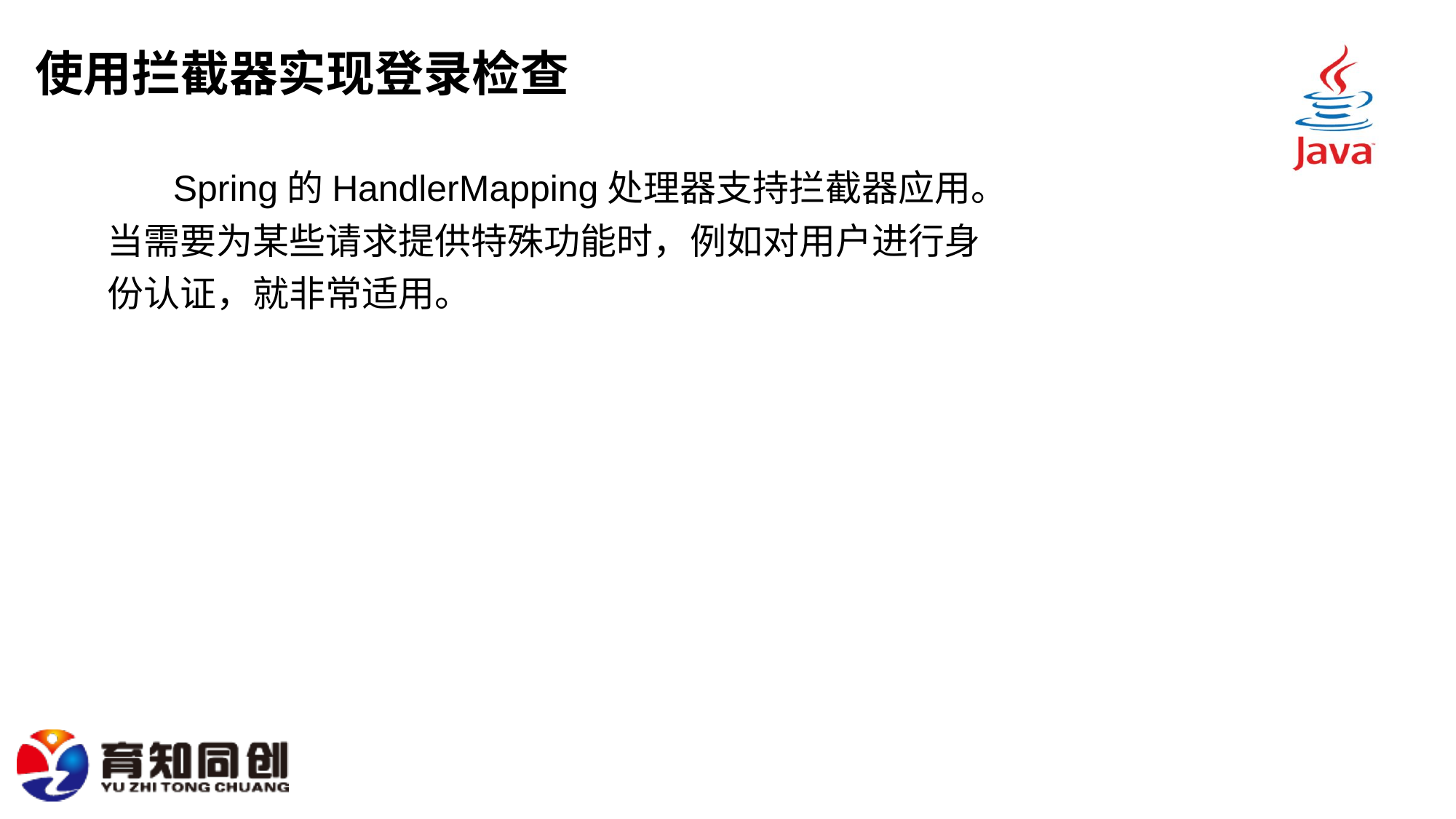

# 使用拦截器实现登录检查
         Spring的HandlerMapping处理器支持拦截器应用。当需要为某些请求提供特殊功能时，例如对用户进行身份认证，就非常适用。